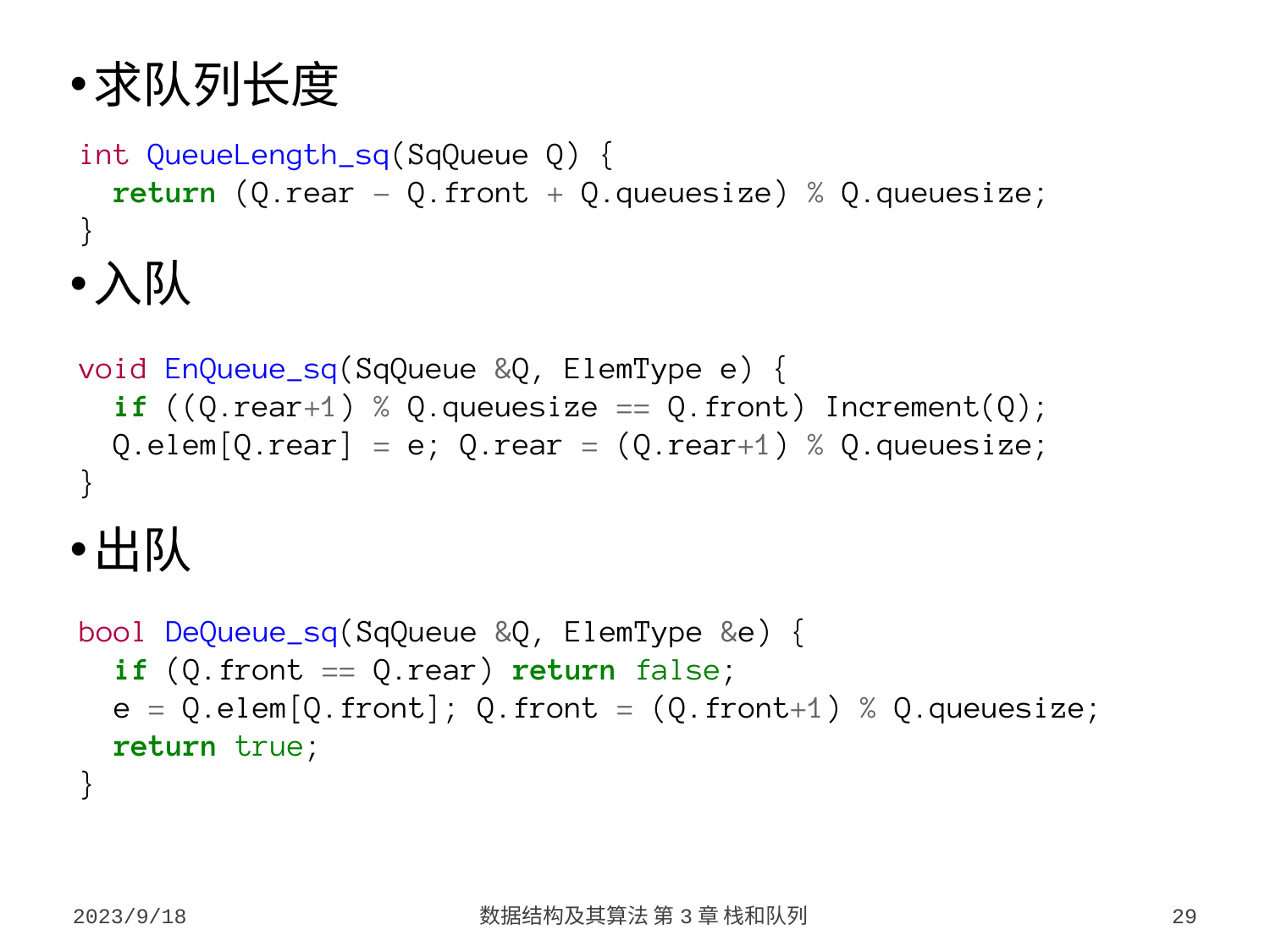

求队列长度

入队

出队
int QueueLength_sq(SqQueue Q) {
  return (Q.rear - Q.front + Q.queuesize) % Q.queuesize;
}
void EnQueue_sq(SqQueue &Q, ElemType e) {
  if ((Q.rear+1) % Q.queuesize == Q.front) Increment(Q);
  Q.elem[Q.rear] = e; Q.rear = (Q.rear+1) % Q.queuesize;
}
bool DeQueue_sq(SqQueue &Q, ElemType &e) {
  if (Q.front == Q.rear) return false;
  e = Q.elem[Q.front]; Q.front = (Q.front+1) % Q.queuesize;
  return true;
}
2023/9/18
数据结构及其算法 第3章 栈和队列
29